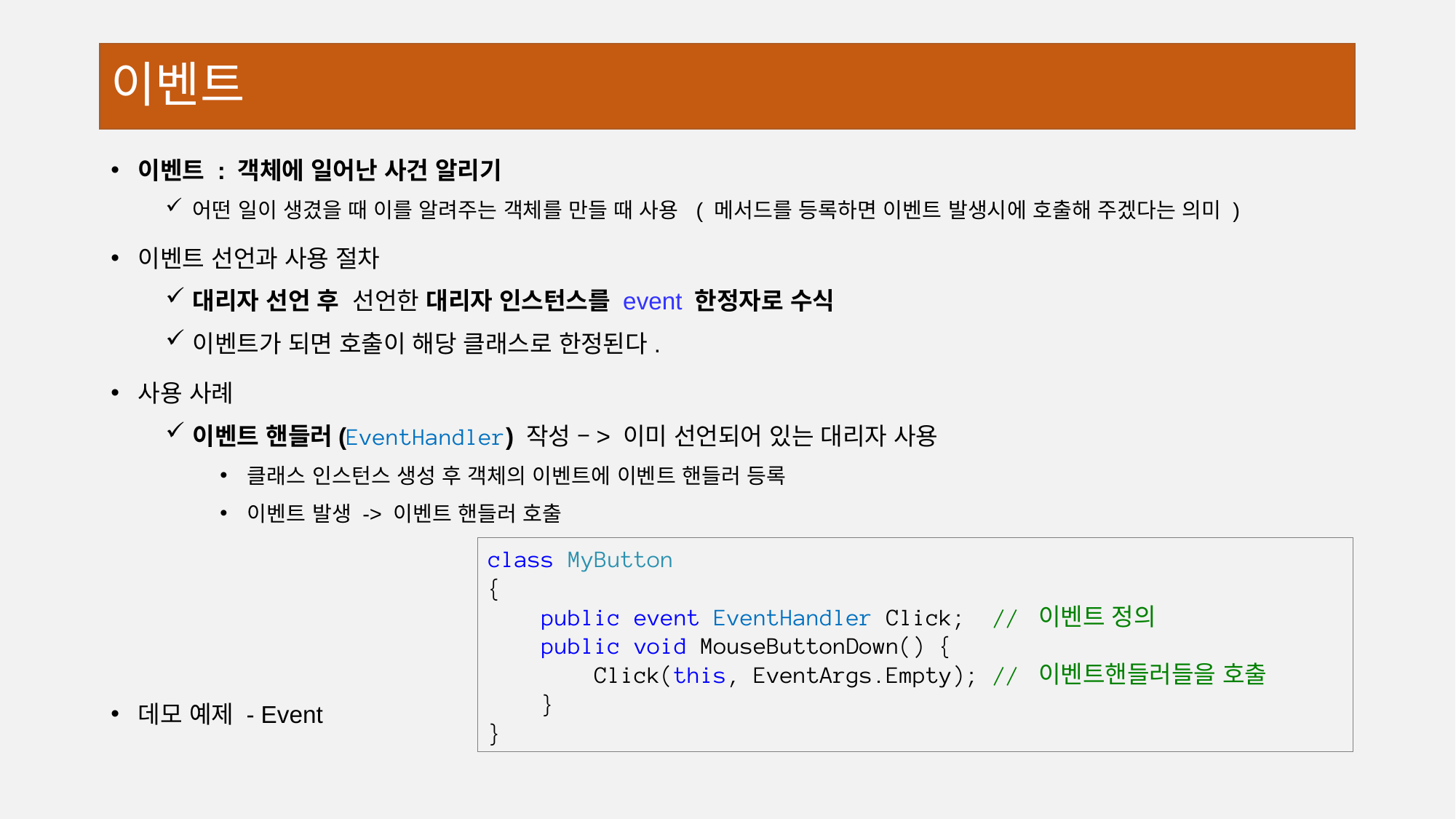

# 이벤트
이벤트 : 객체에 일어난 사건 알리기
어떤 일이 생겼을 때 이를 알려주는 객체를 만들 때 사용  ( 메서드를 등록하면 이벤트 발생시에 호출해 주겠다는 의미 )
이벤트 선언과 사용 절차
대리자 선언 후  선언한 대리자 인스턴스를 event 한정자로 수식
이벤트가 되면 호출이 해당 클래스로 한정된다.
사용 사례
이벤트 핸들러(EventHandler) 작성 –> 이미 선언되어 있는 대리자 사용
클래스 인스턴스 생성 후 객체의 이벤트에 이벤트 핸들러 등록
이벤트 발생 -> 이벤트 핸들러 호출

데모 예제 - Event
class MyButton
{
    public event EventHandler Click;  // 이벤트 정의
    public void MouseButtonDown() {
        Click(this, EventArgs.Empty); // 이벤트핸들러들을 호출
    }
}